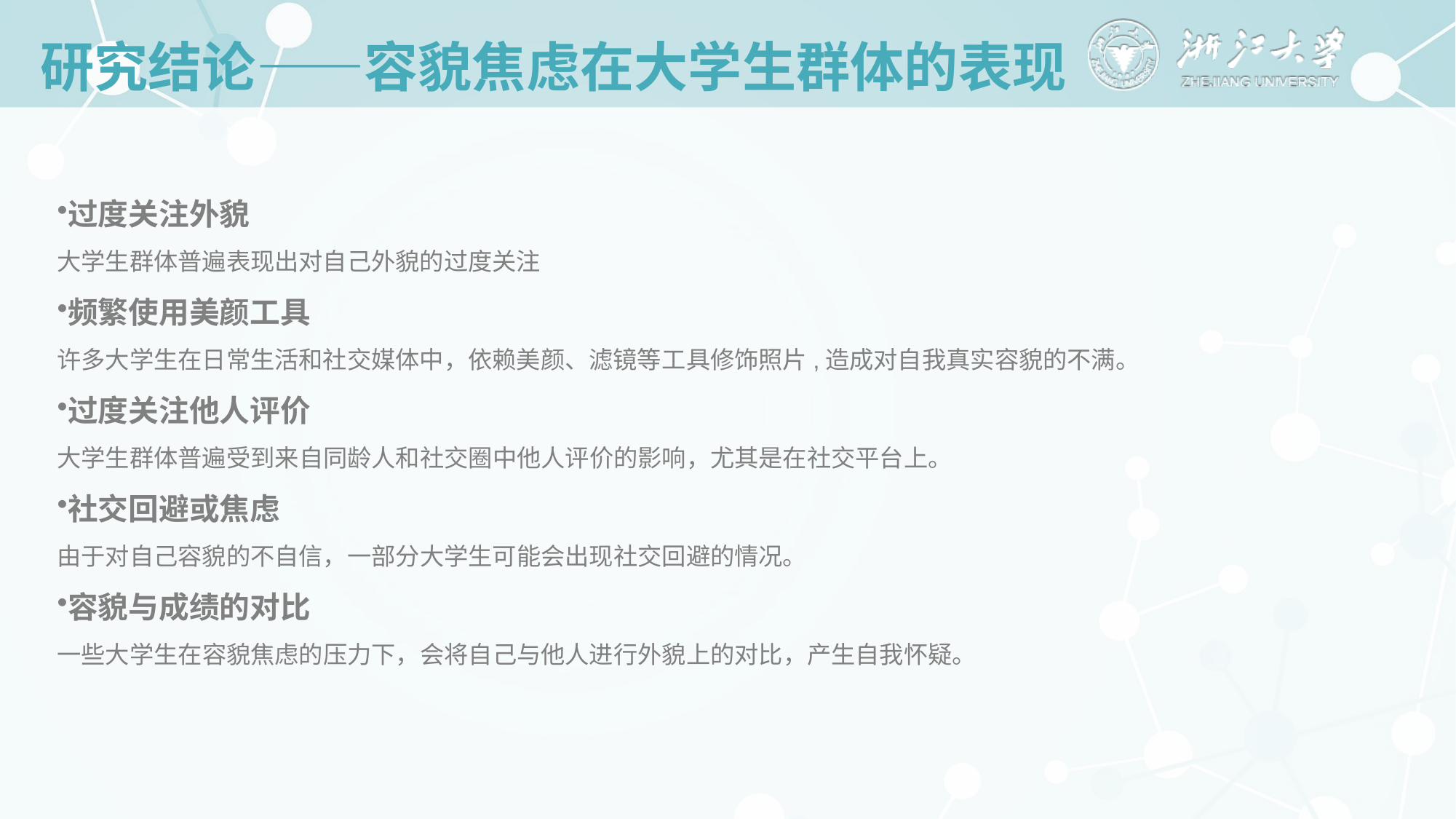

# 研究结论——容貌焦虑在大学生群体的表现

过度关注外貌
大学生群体普遍表现出对自己外貌的过度关注
频繁使用美颜工具
许多大学生在日常生活和社交媒体中，依赖美颜、滤镜等工具修饰照片,造成对自我真实容貌的不满。
过度关注他人评价
大学生群体普遍受到来自同龄人和社交圈中他人评价的影响，尤其是在社交平台上。
社交回避或焦虑
由于对自己容貌的不自信，一部分大学生可能会出现社交回避的情况。
容貌与成绩的对比
一些大学生在容貌焦虑的压力下，会将自己与他人进行外貌上的对比，产生自我怀疑。